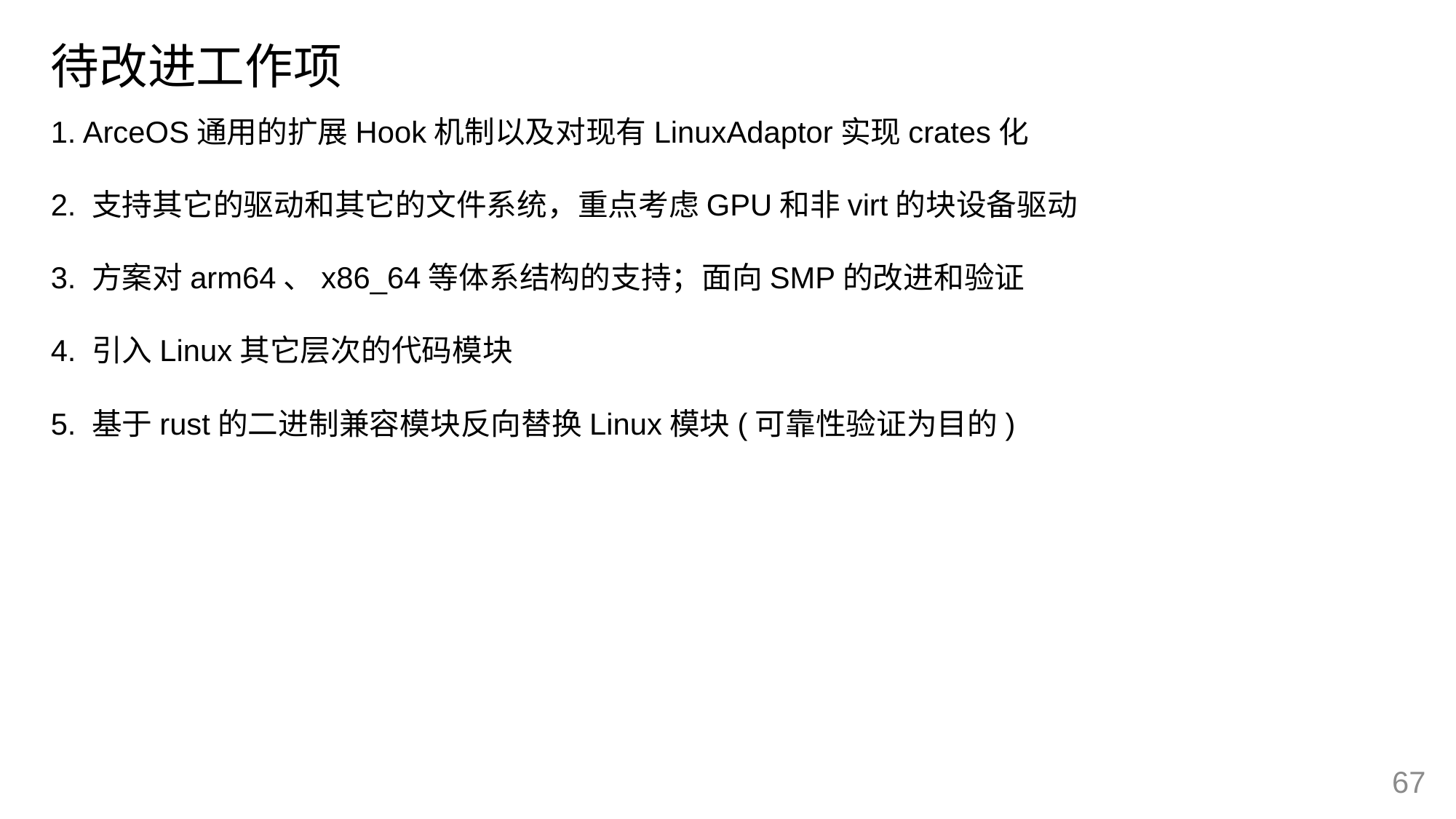

待改进工作项
1. ArceOS通用的扩展Hook机制以及对现有LinuxAdaptor实现crates化

2. 支持其它的驱动和其它的文件系统，重点考虑GPU和非virt的块设备驱动

3. 方案对arm64、x86_64等体系结构的支持；面向SMP的改进和验证

4. 引入Linux其它层次的代码模块

5. 基于rust的二进制兼容模块反向替换Linux模块(可靠性验证为目的)

67